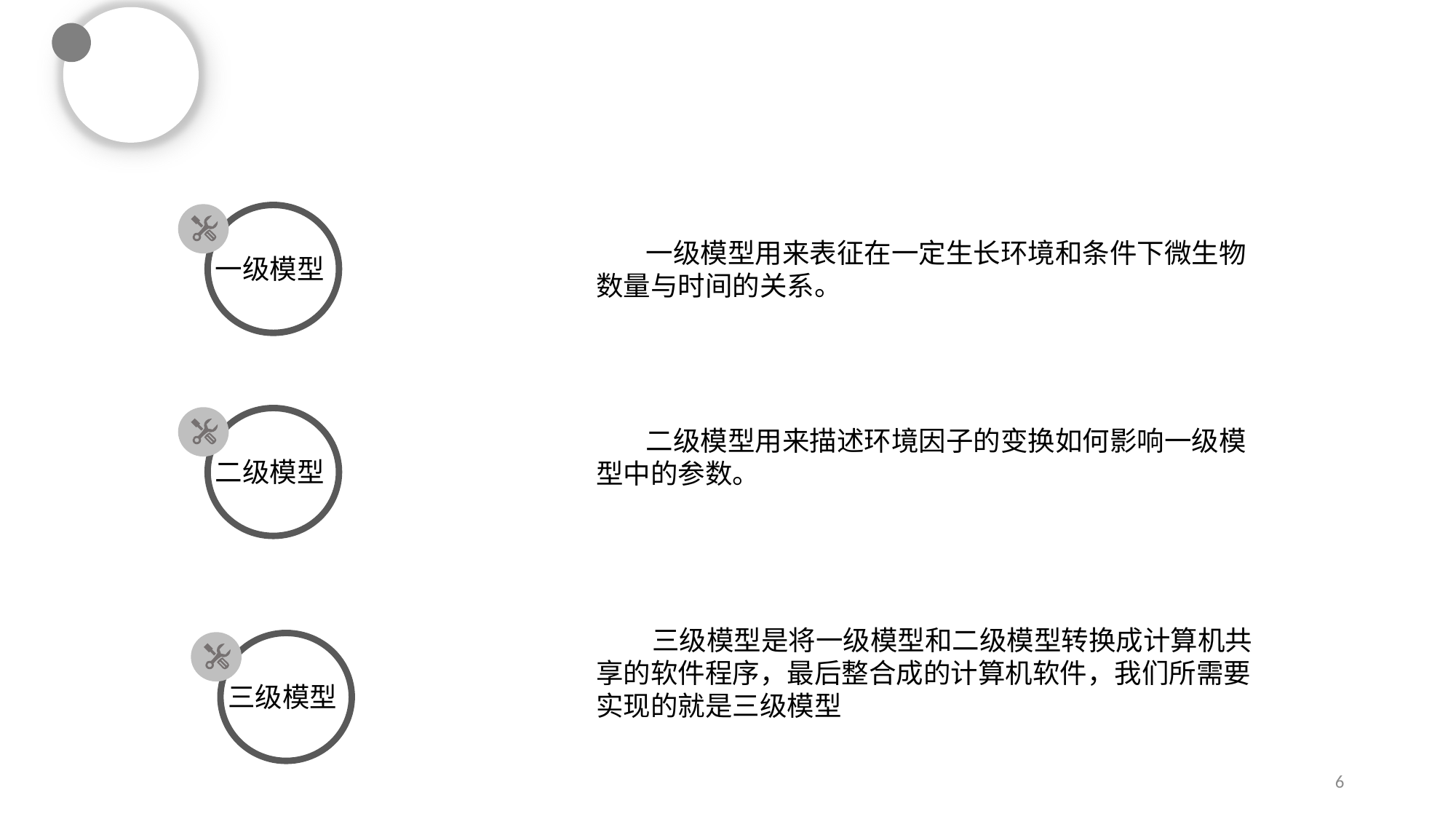

一级模型用来表征在一定生长环境和条件下微生物数量与时间的关系。
一级模型

       二级模型用来描述环境因子的变换如何影响一级模型中的参数。
二级模型
        三级模型是将一级模型和二级模型转换成计算机共享的软件程序，最后整合成的计算机软件，我们所需要实现的就是三级模型

三级模型
6